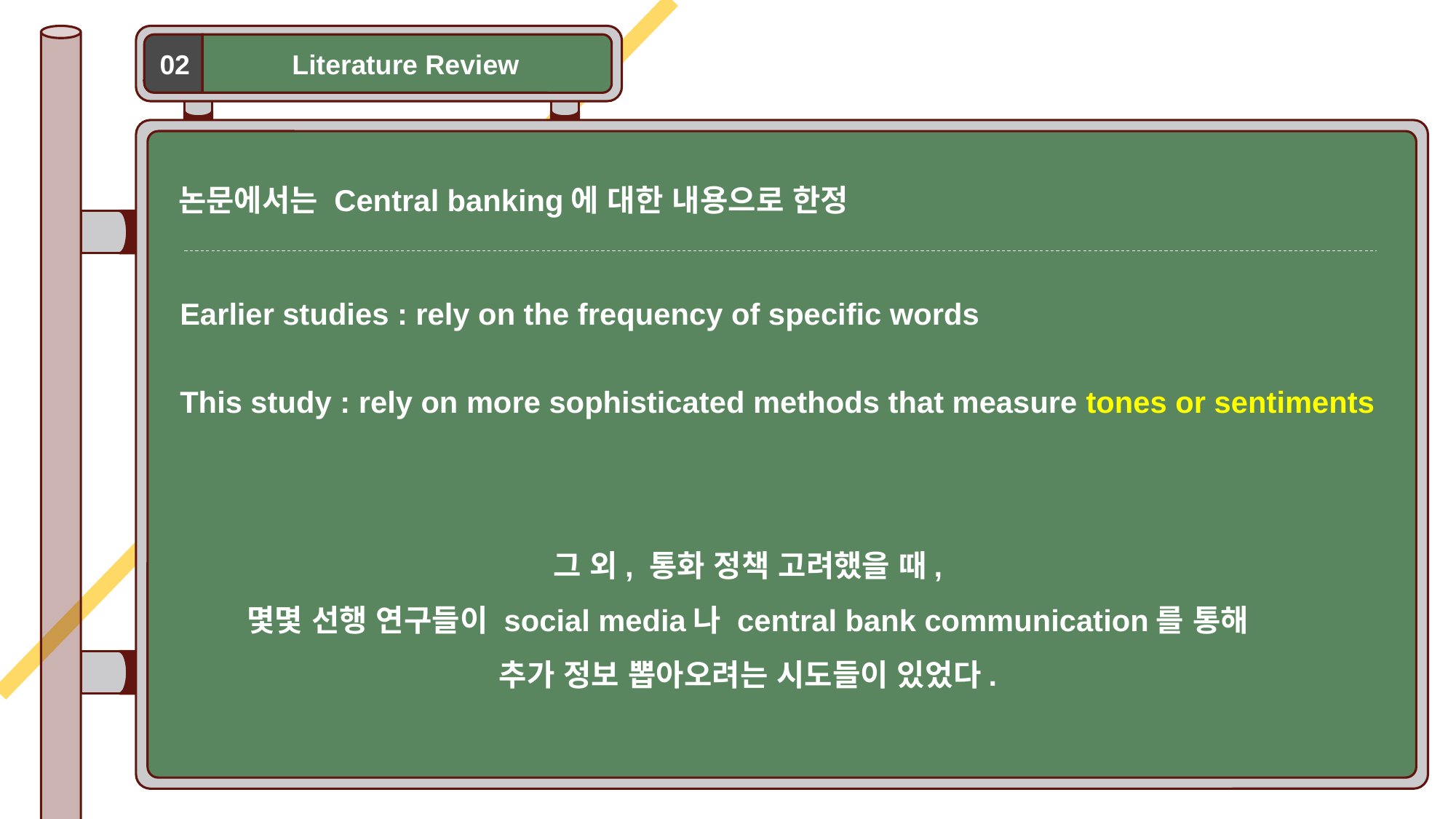

Literature Review

02
논문에서는 Central banking에 대한 내용으로 한정
Earlier studies : rely on the frequency of specific words
This study : rely on more sophisticated methods that measure tones or sentiments
그 외, 통화 정책 고려했을 때,
몇몇 선행 연구들이 social media나 central bank communication를 통해
추가 정보 뽑아오려는 시도들이 있었다.